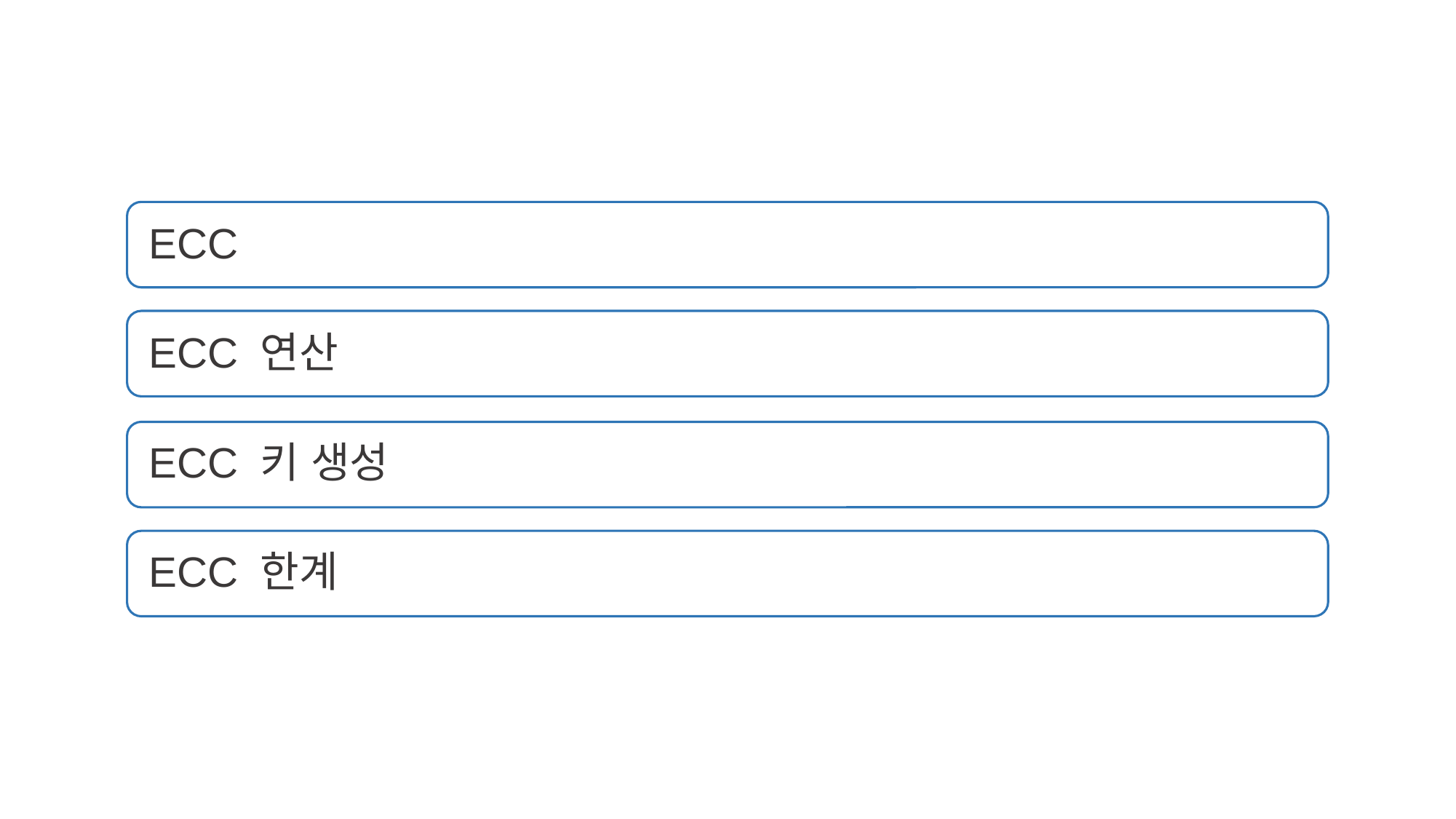

ECC
 ECC 연산
 ECC 키 생성
 ECC 한계